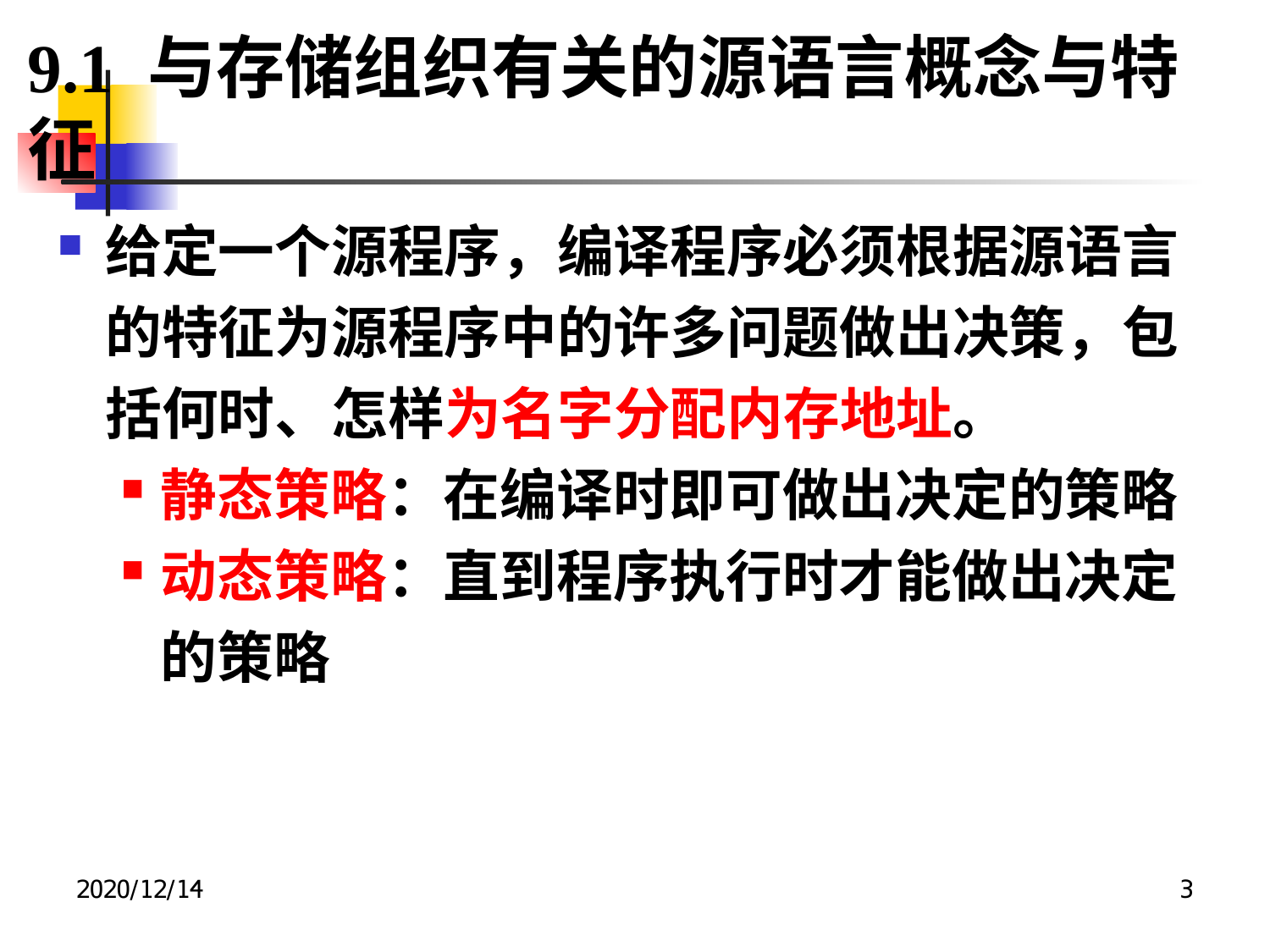

9.1 与存储组织有关的源语言概念与特征
给定一个源程序，编译程序必须根据源语言的特征为源程序中的许多问题做出决策，包括何时、怎样为名字分配内存地址。
静态策略：在编译时即可做出决定的策略
动态策略：直到程序执行时才能做出决定的策略
2020/12/14
3